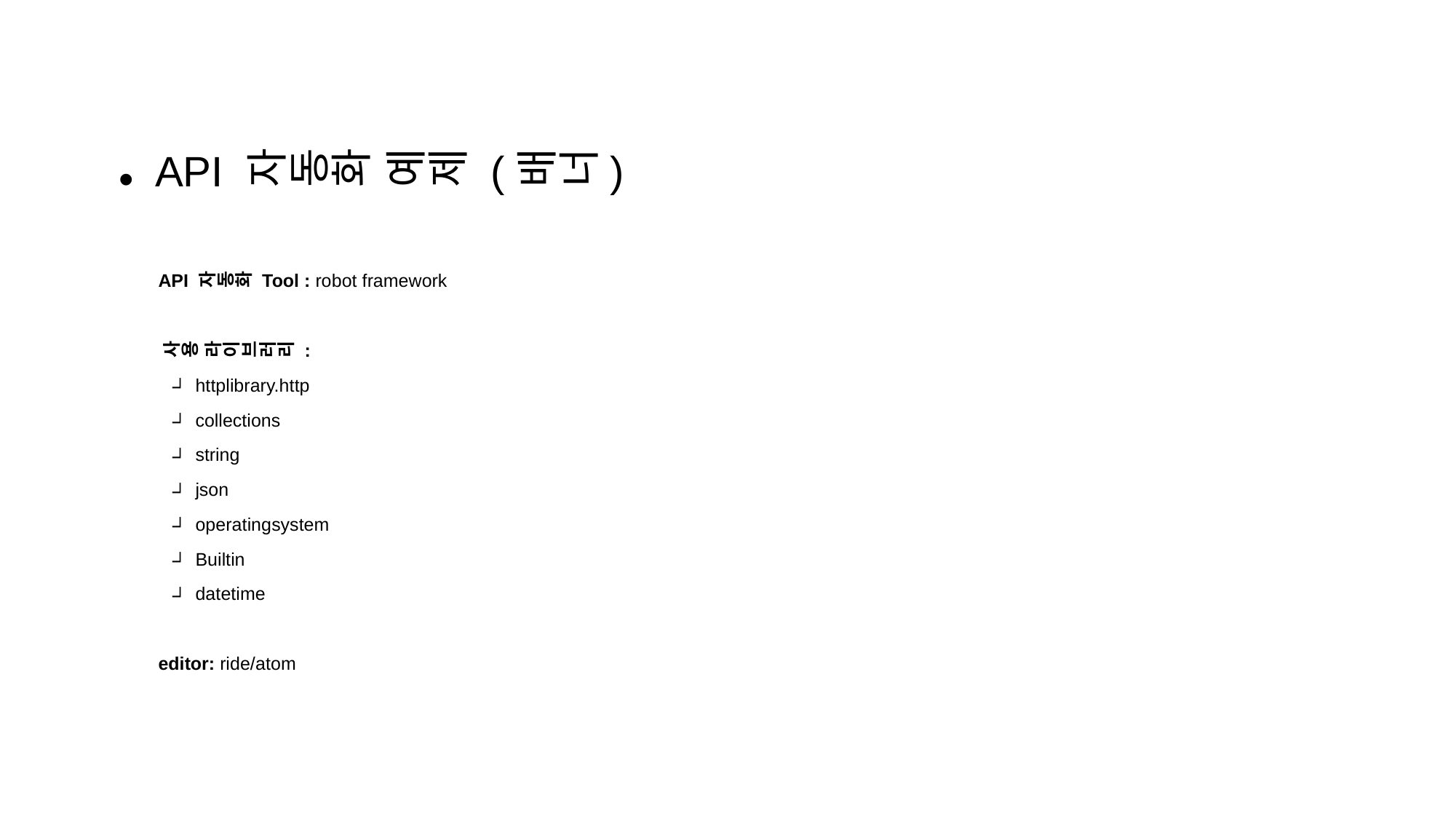

API 자동화 예제 (배너)

      API 자동화 Tool : robot framework

      사용 라이브러리 :
       ㄴ httplibrary.http
       ㄴ collections
       ㄴ string
       ㄴ json
       ㄴ operatingsystem
       ㄴ Builtin
       ㄴ datetime

      editor: ride/atom